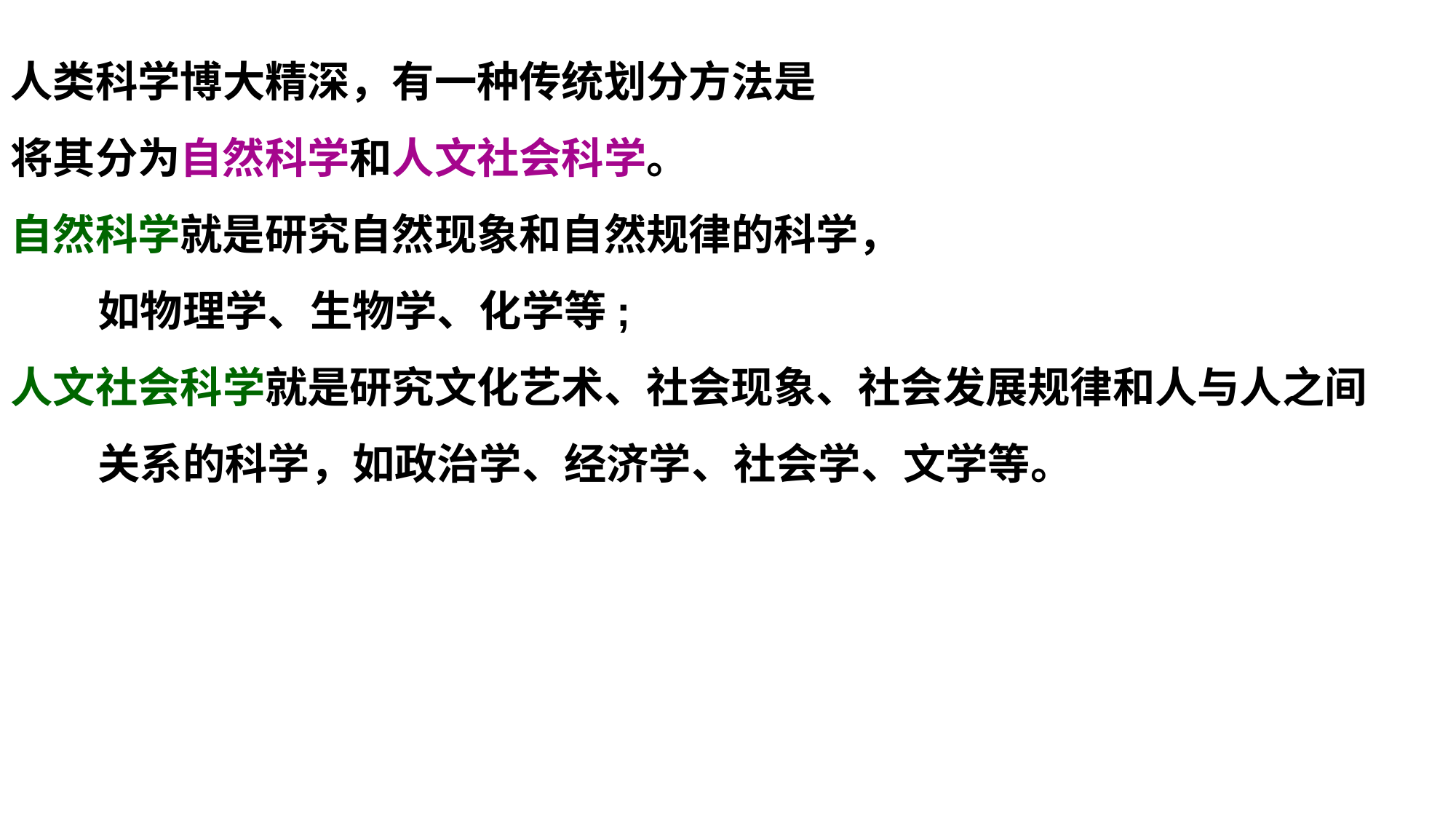

人类科学博大精深，有一种传统划分方法是
将其分为自然科学和人文社会科学。
自然科学就是研究自然现象和自然规律的科学，
        如物理学、生物学、化学等;
人文社会科学就是研究文化艺术、社会现象、社会发展规律和人与人之间
        关系的科学，如政治学、经济学、社会学、文学等。